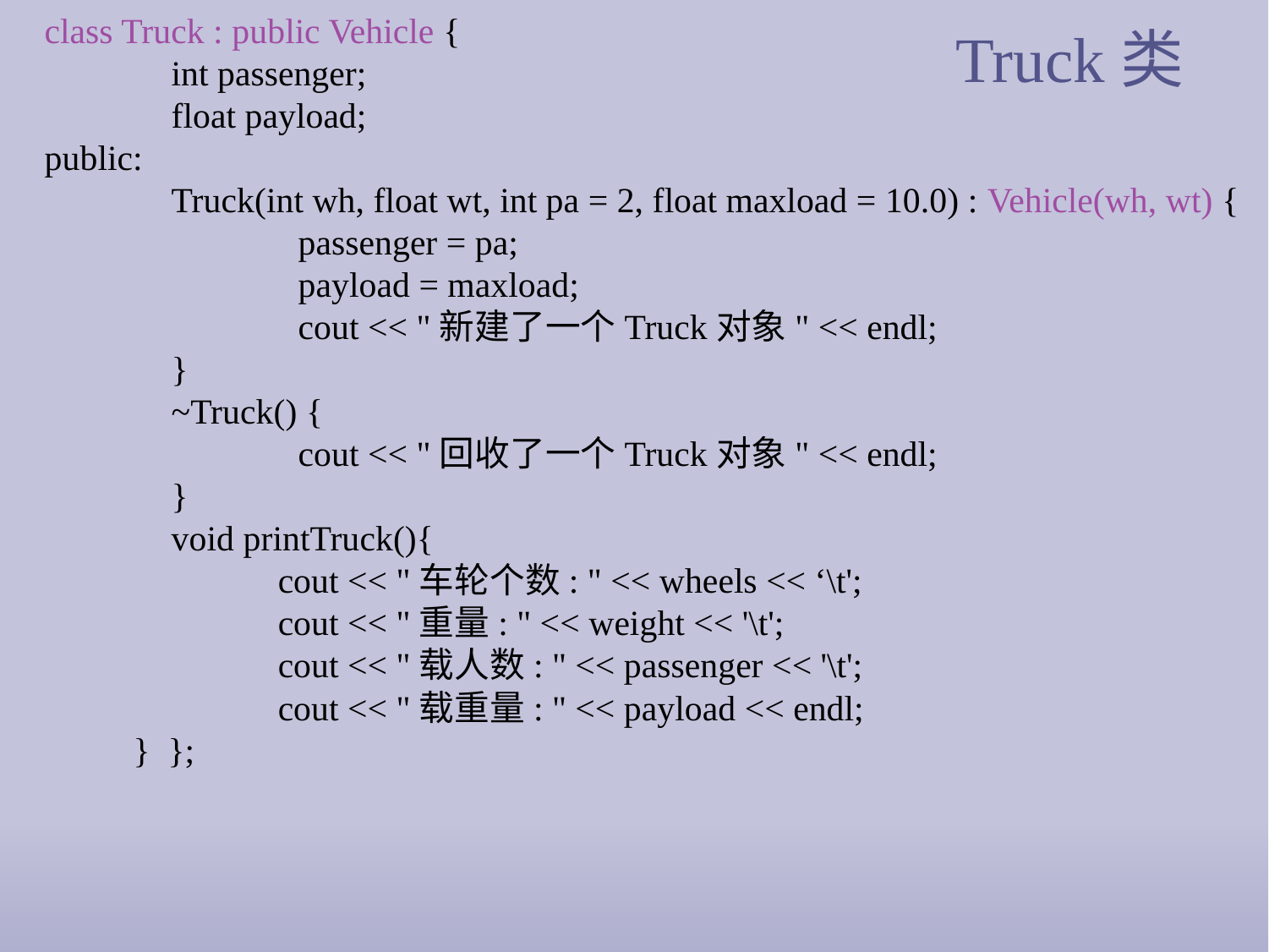

class Truck : public Vehicle {
	int passenger;
	float payload;
public:
	Truck(int wh, float wt, int pa = 2, float maxload = 10.0) : Vehicle(wh, wt) {
		passenger = pa;
		payload = maxload;
		cout << "新建了一个Truck对象" << endl;
	}
	~Truck() {
		cout << "回收了一个Truck对象" << endl;
	}
	void printTruck(){
	            cout << "车轮个数: " << wheels << ‘\t';
	            cout << "重量: " << weight << '\t';
	            cout << "载人数: " << passenger << '\t';
	            cout << "载重量: " << payload << endl;
          }  };

# Truck类